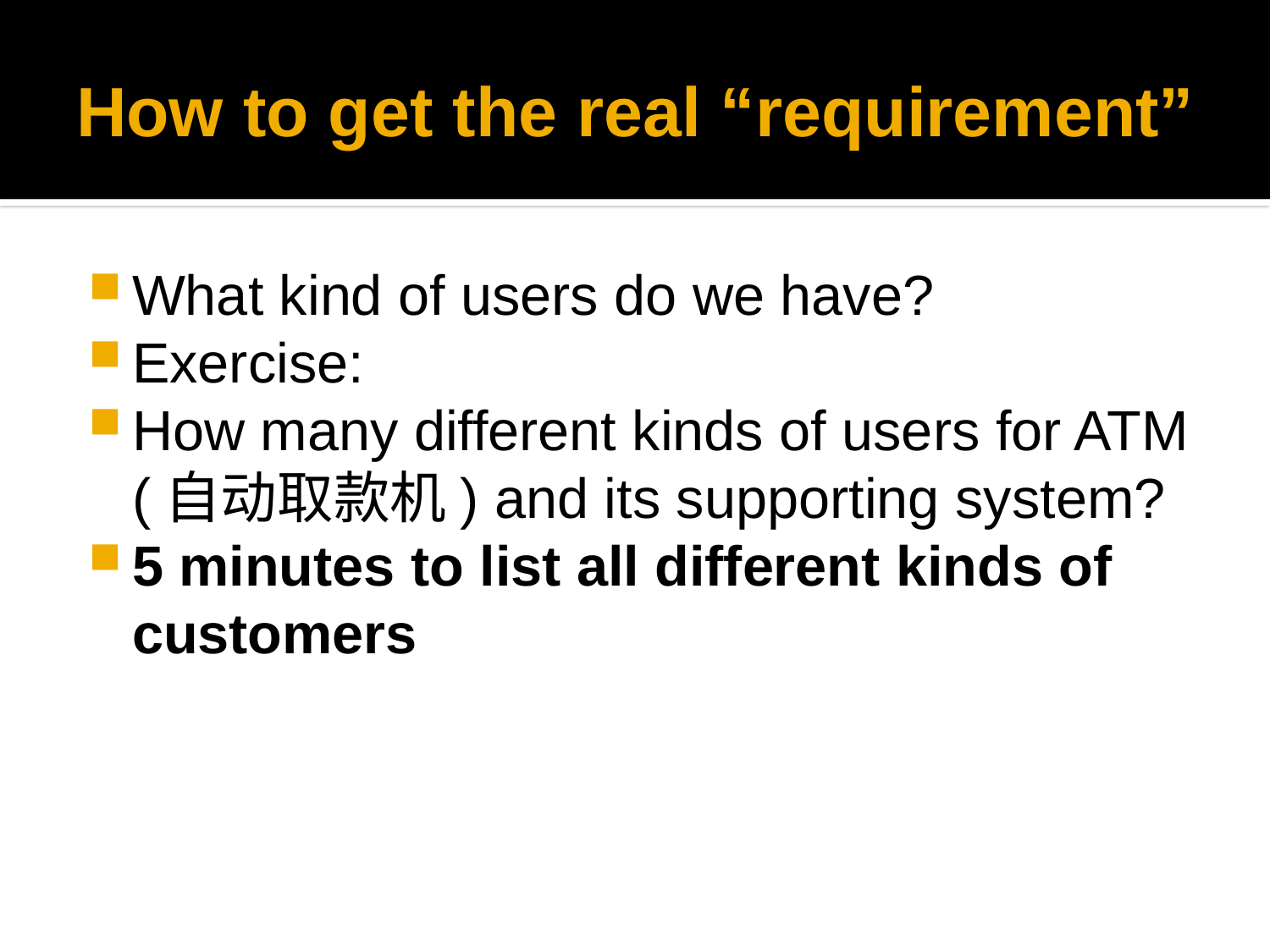

# How to get the real “requirement”
What kind of users do we have?
Exercise:
How many different kinds of users for ATM (自动取款机) and its supporting system?
5 minutes to list all different kinds of customers